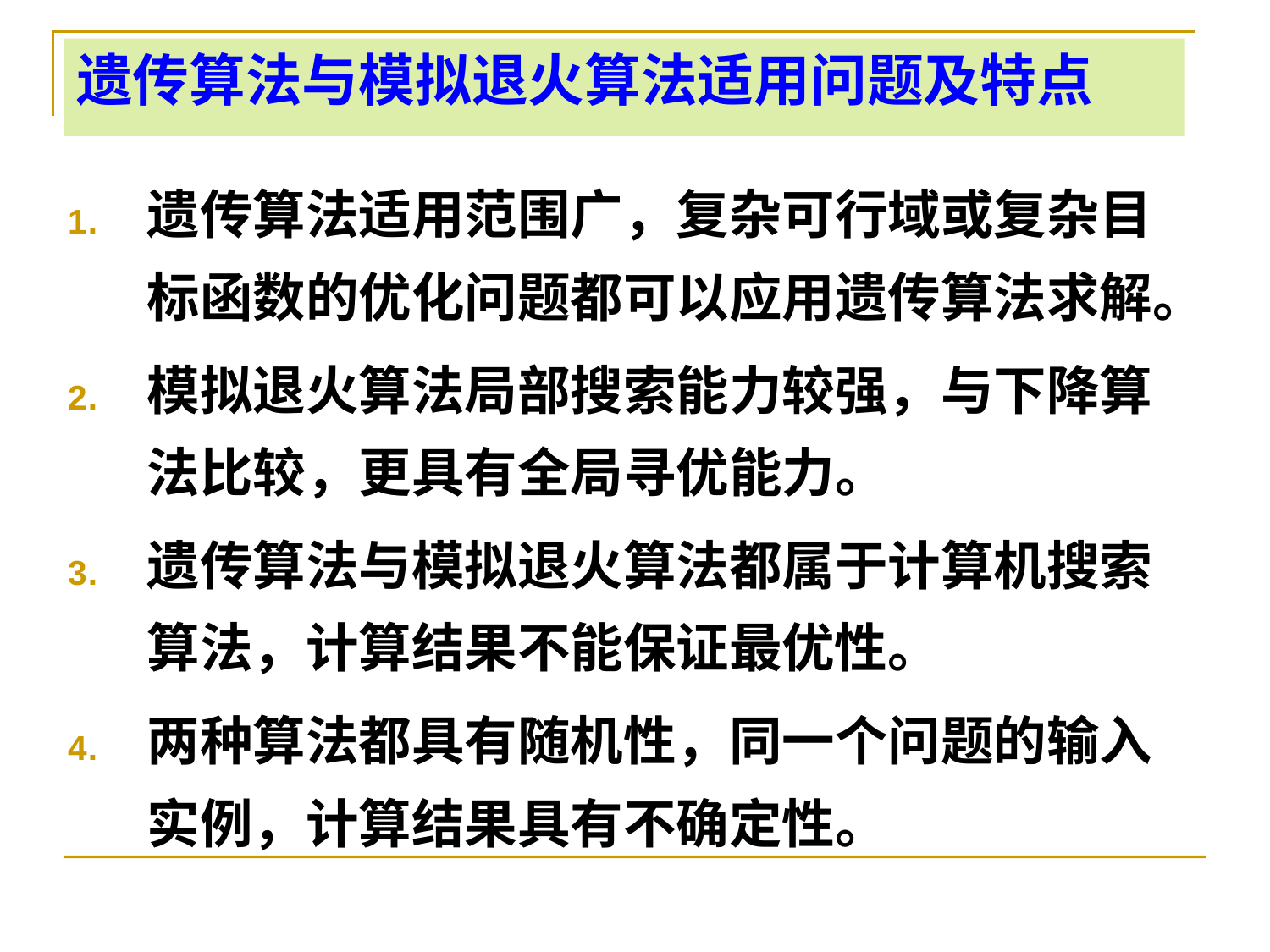

# 遗传算法与模拟退火算法适用问题及特点
遗传算法适用范围广，复杂可行域或复杂目标函数的优化问题都可以应用遗传算法求解。
模拟退火算法局部搜索能力较强，与下降算法比较，更具有全局寻优能力。
遗传算法与模拟退火算法都属于计算机搜索算法，计算结果不能保证最优性。
两种算法都具有随机性，同一个问题的输入实例，计算结果具有不确定性。